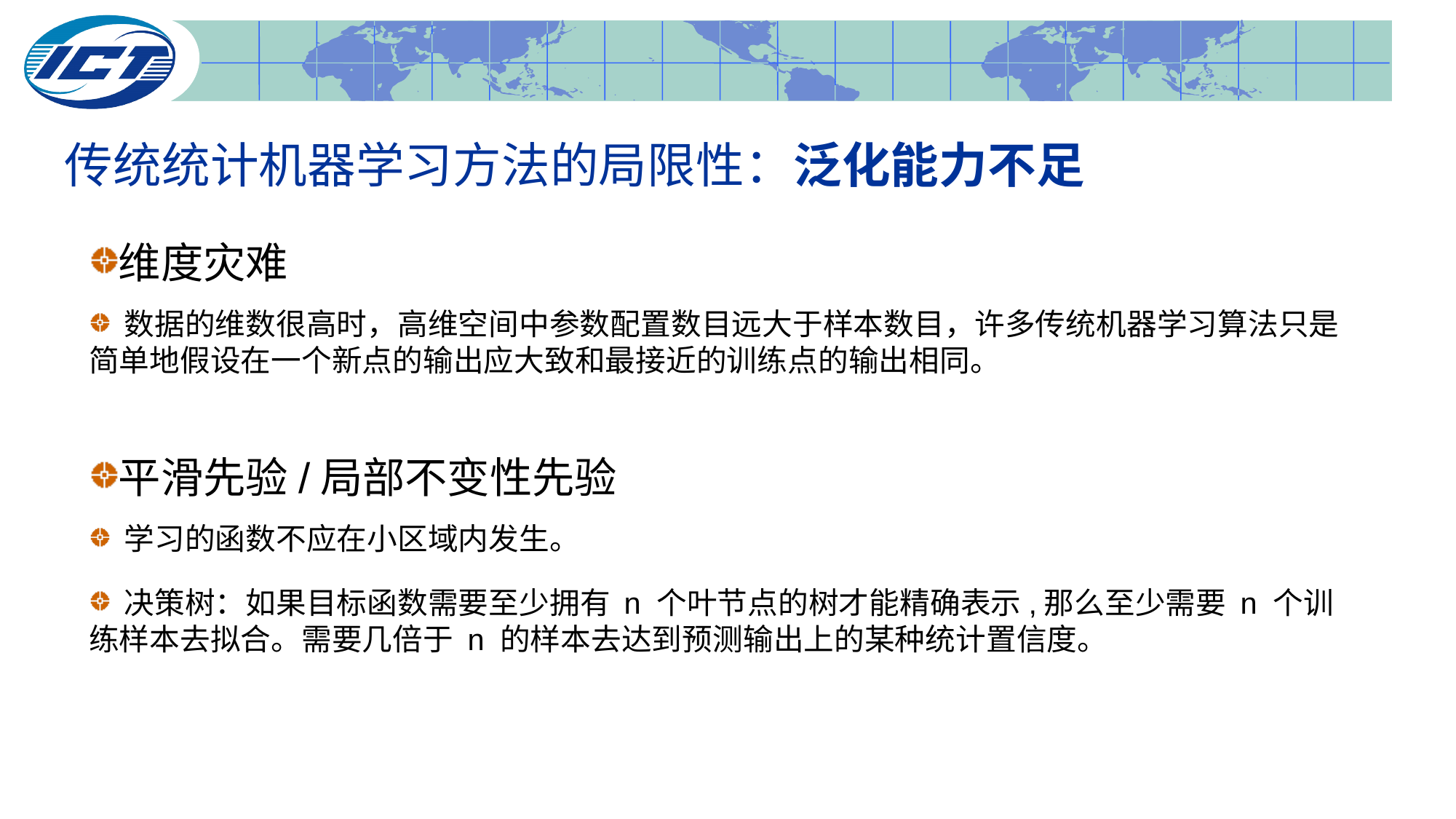

# 传统统计机器学习方法的局限性：泛化能力不足
维度灾难
 数据的维数很高时，高维空间中参数配置数目远大于样本数目，许多传统机器学习算法只是简单地假设在一个新点的输出应大致和最接近的训练点的输出相同。

平滑先验/局部不变性先验
 学习的函数不应在小区域内发生。
 决策树：如果目标函数需要至少拥有 n 个叶节点的树才能精确表示,那么至少需要 n 个训练样本去拟合。需要几倍于 n 的样本去达到预测输出上的某种统计置信度。

6